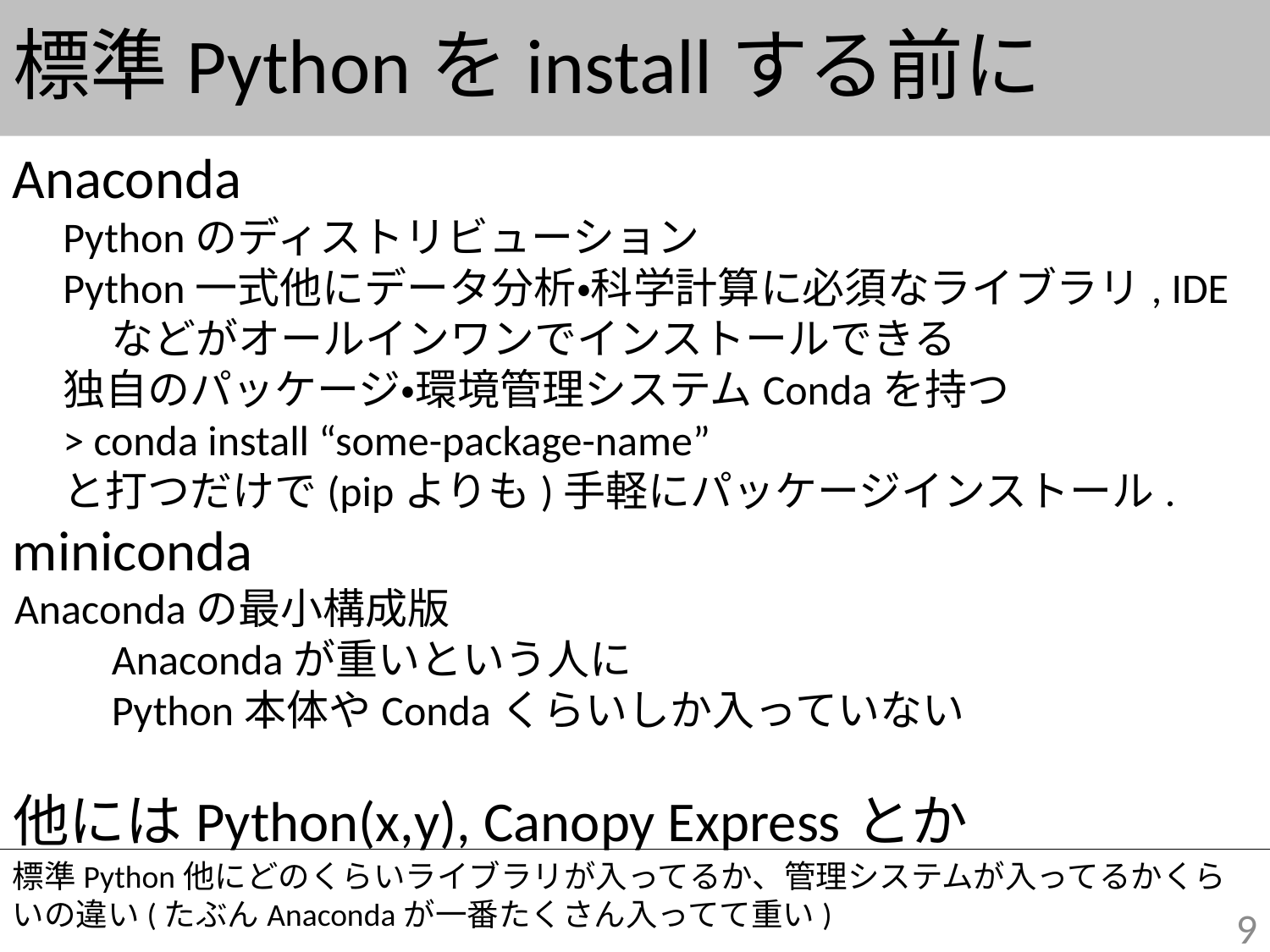

# 標準Pythonをinstallする前に
Anaconda
Pythonのディストリビューション
Python一式他にデータ分析・科学計算に必須なライブラリ, IDEなどがオールインワンでインストールできる
独自のパッケージ・環境管理システムCondaを持つ
> conda install “some-package-name”
と打つだけで(pipよりも)手軽にパッケージインストール.
miniconda
Anacondaの最小構成版
Anacondaが重いという人に
Python本体やCondaくらいしか入っていない

他にはPython(x,y), Canopy Expressとか
標準Python他にどのくらいライブラリが入ってるか、管理システムが入ってるかくらいの違い(たぶんAnacondaが一番たくさん入ってて重い)
9